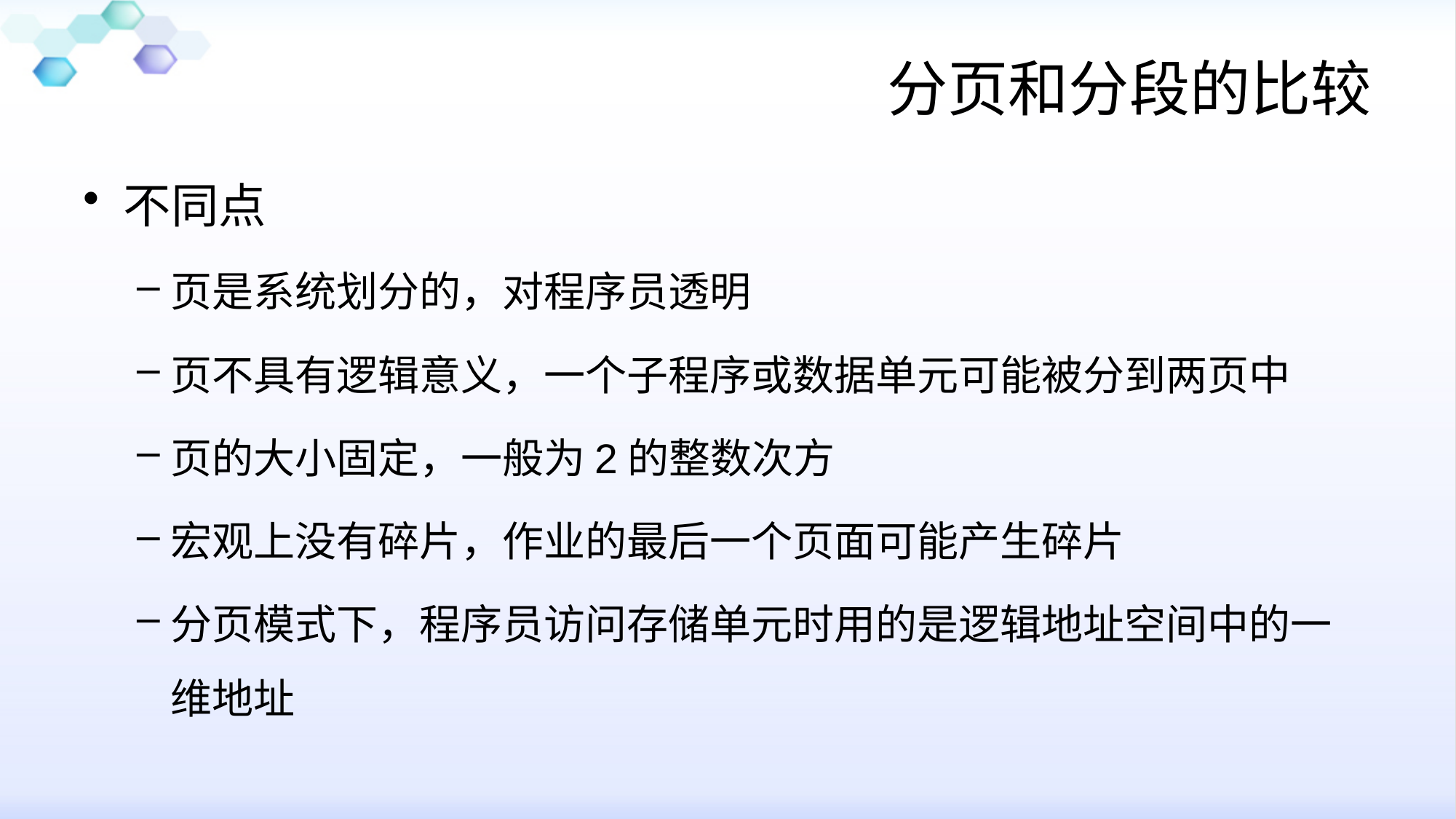

# 分页和分段的比较
不同点
页是系统划分的，对程序员透明
页不具有逻辑意义，一个子程序或数据单元可能被分到两页中
页的大小固定，一般为2的整数次方
宏观上没有碎片，作业的最后一个页面可能产生碎片
分页模式下，程序员访问存储单元时用的是逻辑地址空间中的一维地址